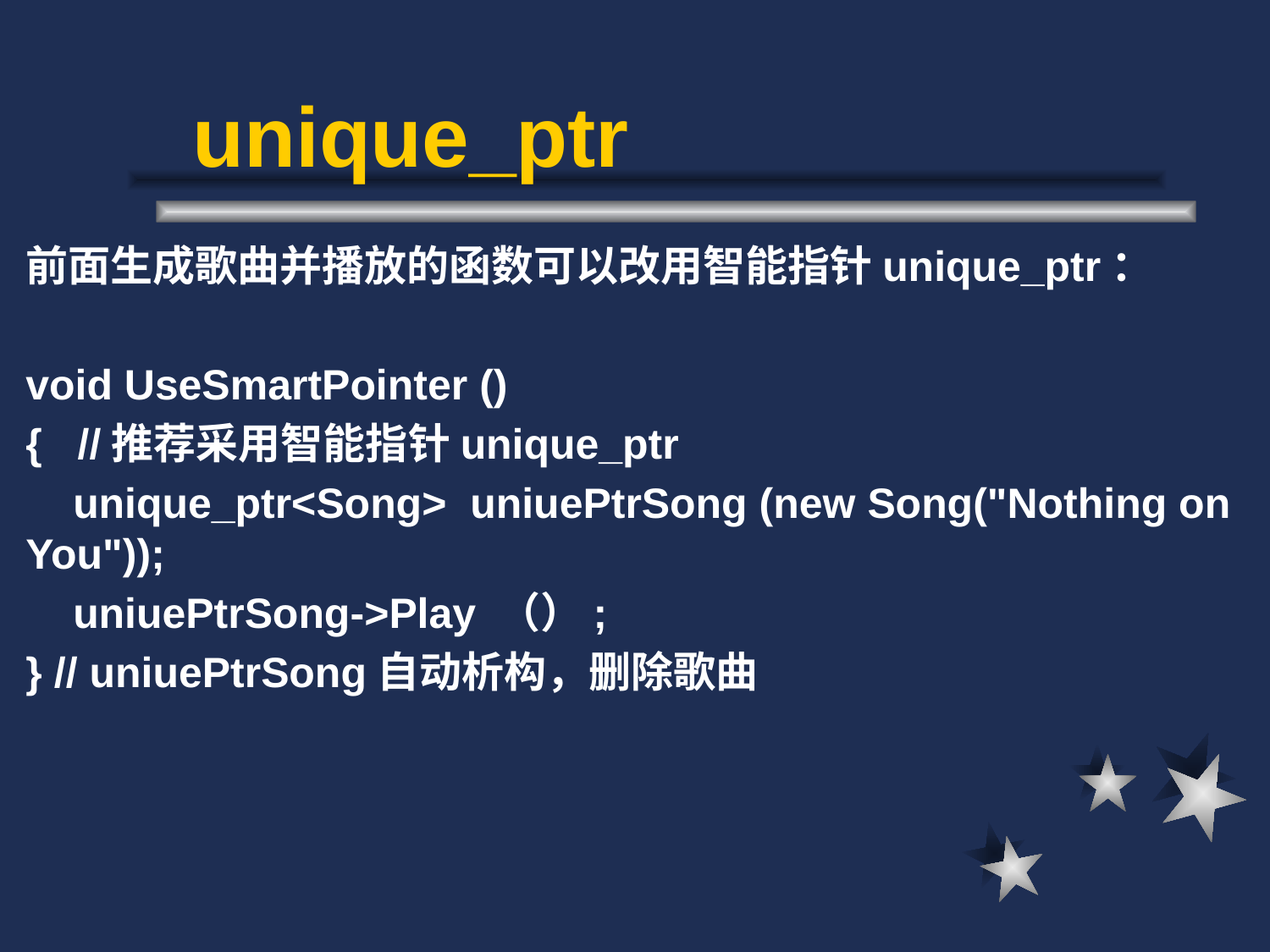

unique_ptr
前面生成歌曲并播放的函数可以改用智能指针unique_ptr：

void UseSmartPointer ()
{   //推荐采用智能指针unique_ptr
    unique_ptr<Song>  uniuePtrSong (new Song("Nothing on You"));
    uniuePtrSong->Play （）;
} // uniuePtrSong自动析构，删除歌曲